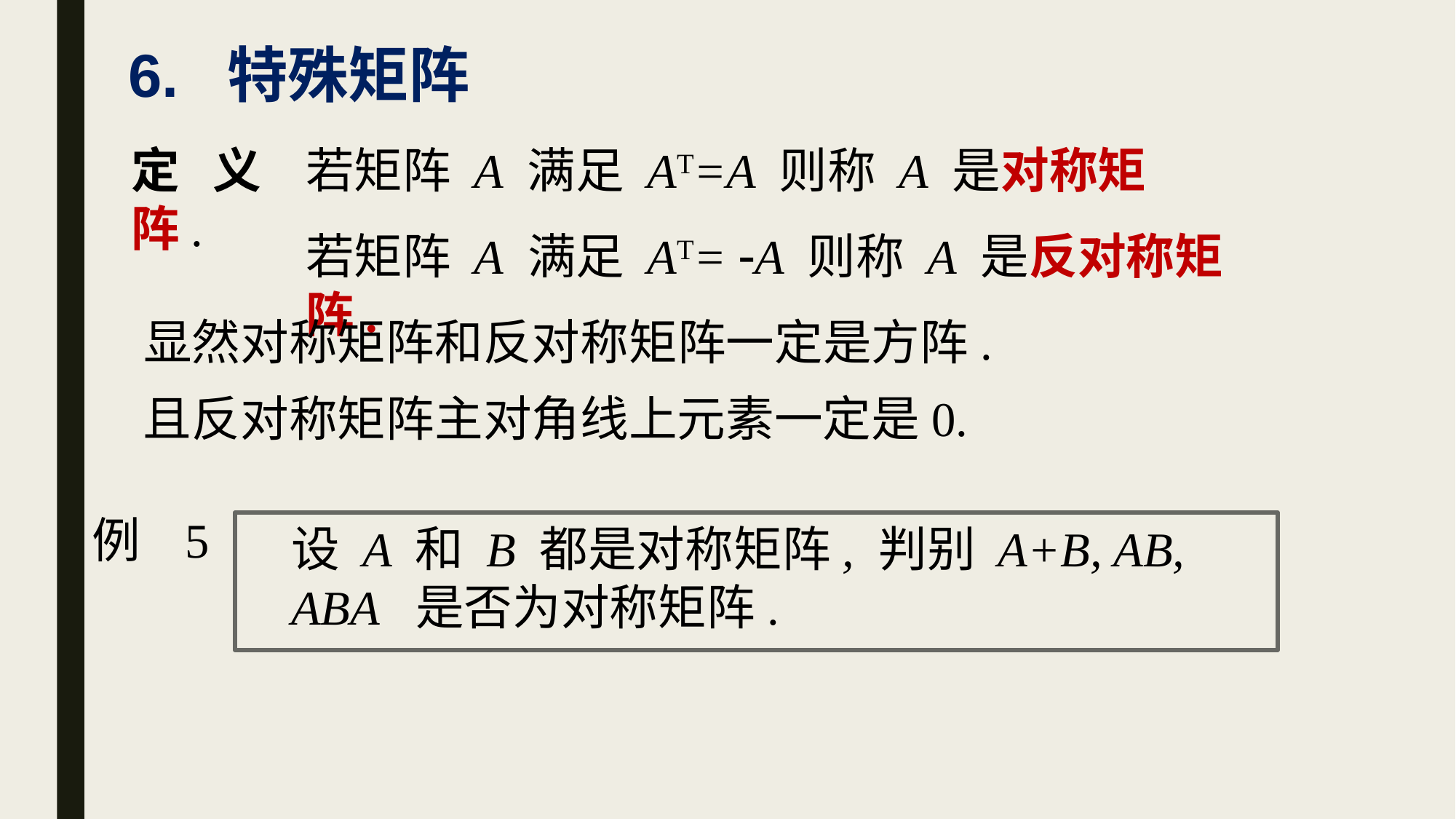

6.  特殊矩阵
定   义    若矩阵 A 满足 AT=A 则称 A 是对称矩阵.
若矩阵 A 满足 AT= −A 则称 A 是反对称矩阵.
显然对称矩阵和反对称矩阵一定是方阵.
且反对称矩阵主对角线上元素一定是0.
例   5

设 A 和 B 都是对称矩阵, 判别 A+B, AB, ABA  是否为对称矩阵.